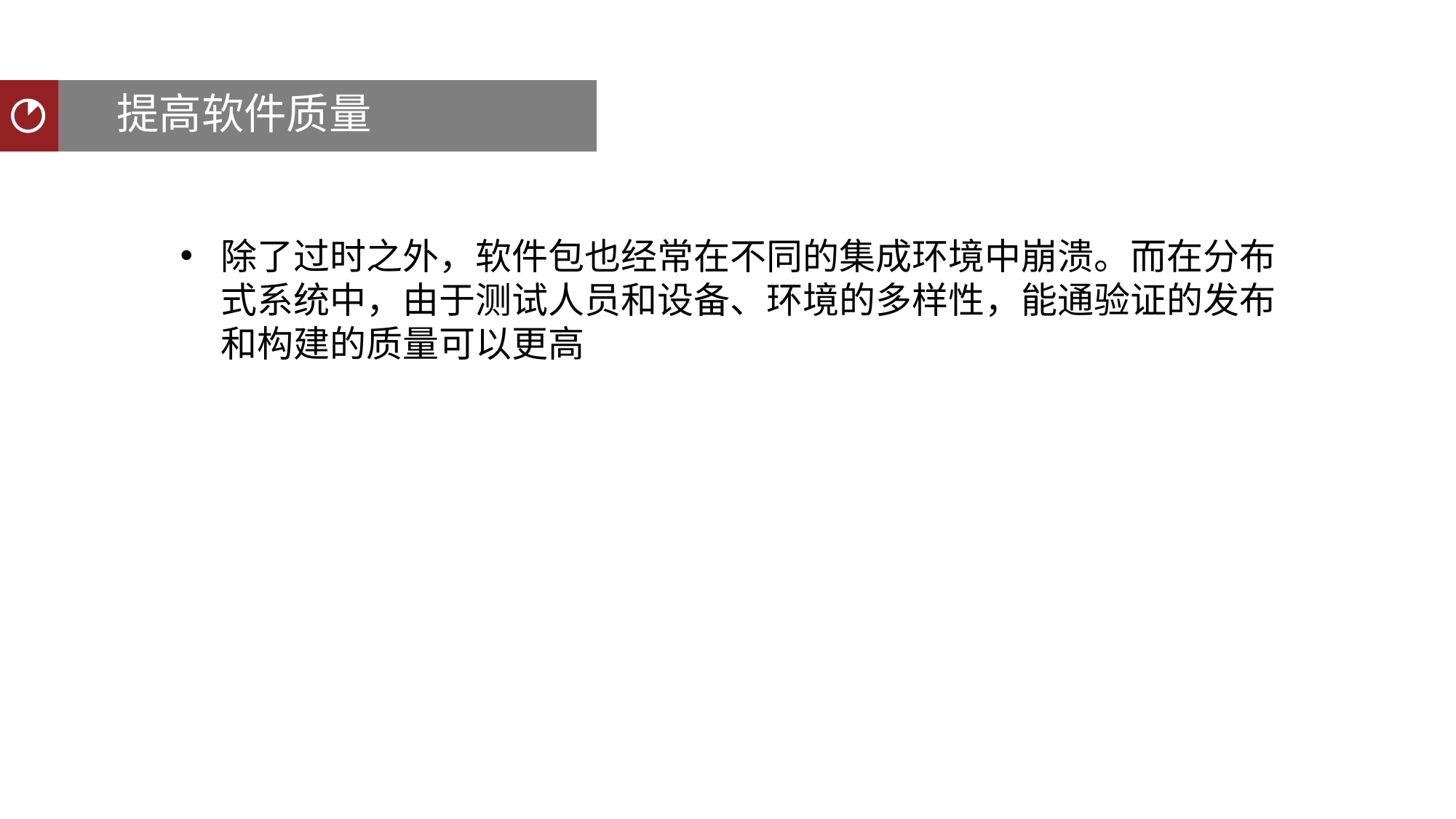

提高软件质量
除了过时之外，软件包也经常在不同的集成环境中崩溃。而在分布式系统中，由于测试人员和设备、环境的多样性，能通验证的发布和构建的质量可以更高